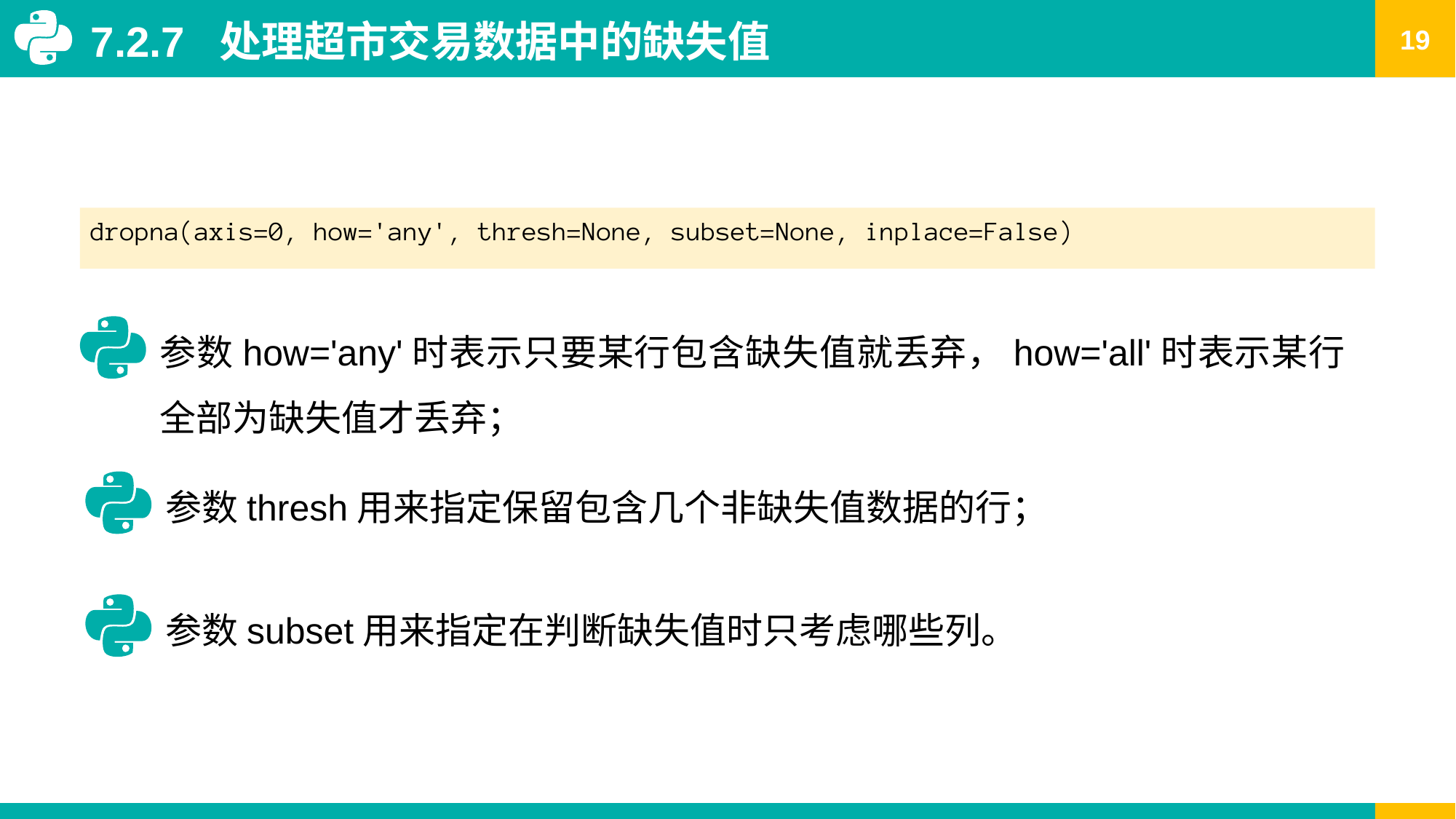

7.2.7  处理超市交易数据中的缺失值
dropna(axis=0, how='any', thresh=None, subset=None, inplace=False)
参数how='any'时表示只要某行包含缺失值就丢弃，how='all'时表示某行全部为缺失值才丢弃；

参数thresh用来指定保留包含几个非缺失值数据的行；

参数subset用来指定在判断缺失值时只考虑哪些列。